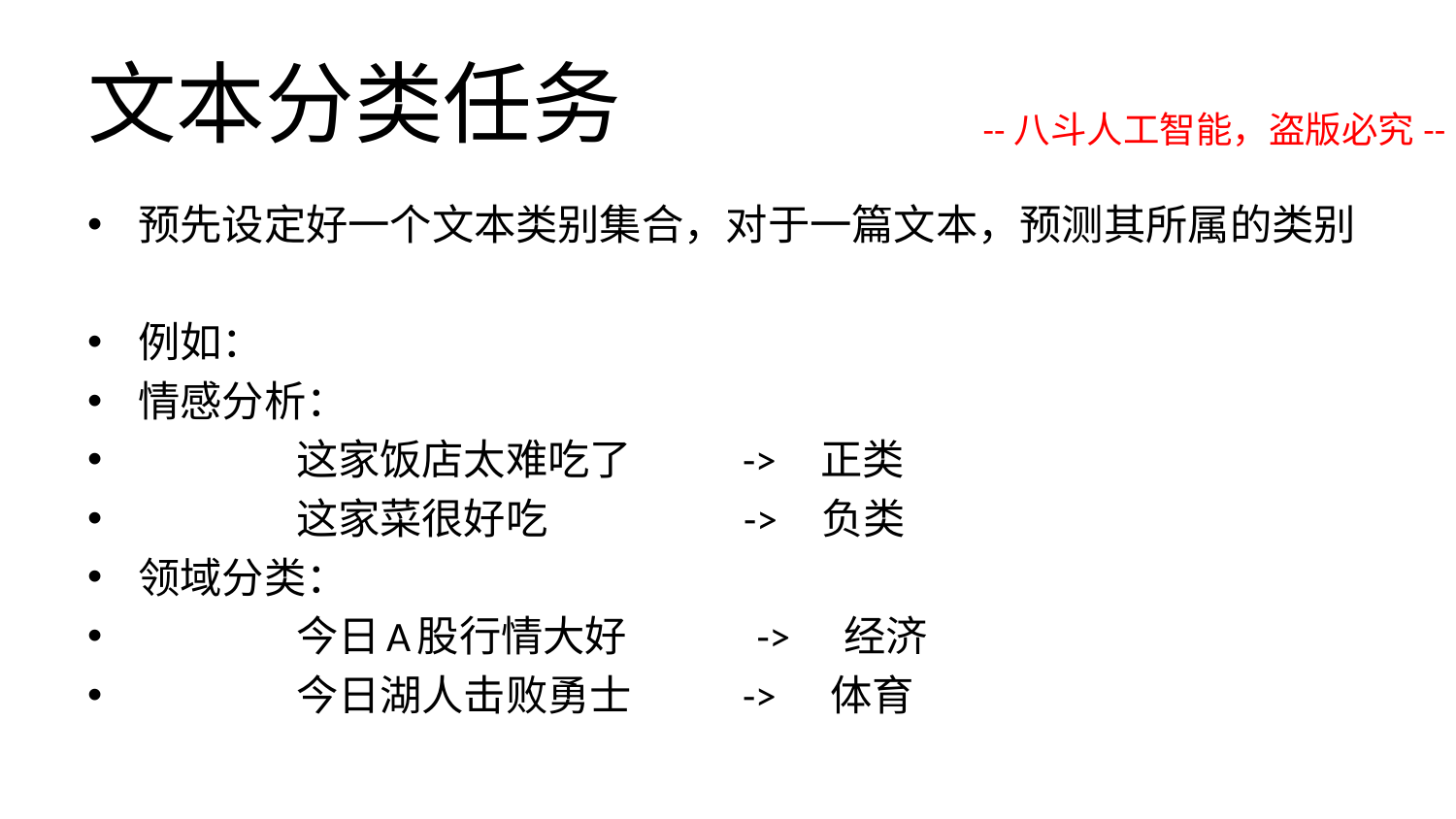

# 文本分类任务
--八斗人工智能，盗版必究--
预先设定好一个文本类别集合，对于一篇文本，预测其所属的类别

例如：
情感分析：
                这家饭店太难吃了           ->    正类
                这家菜很好吃                    ->    负类
领域分类：
                今日A股行情大好             ->     经济
                今日湖人击败勇士           ->     体育